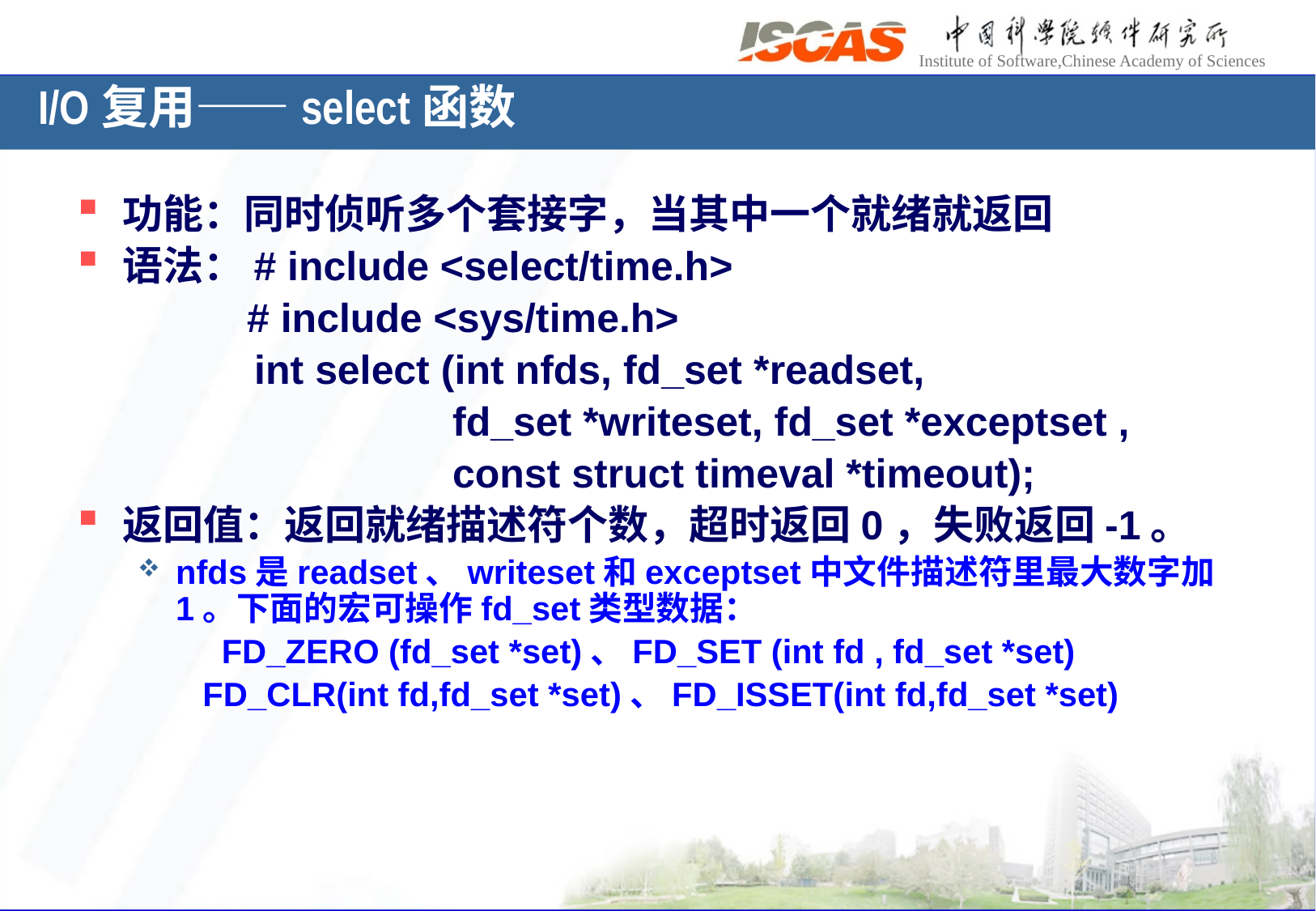

# I/O复用——select函数
功能：同时侦听多个套接字，当其中一个就绪就返回
语法：# include <select/time.h>
               # include <sys/time.h>
    　　　int select (int nfds, fd_set *readset,
        　　　　　　　fd_set *writeset, fd_set *exceptset ,
        　　　　　　　const struct timeval *timeout);
返回值：返回就绪描述符个数，超时返回0，失败返回-1。
nfds是readset、writeset和exceptset中文件描述符里最大数字加1。下面的宏可操作fd_set类型数据：
         FD_ZERO (fd_set *set)、FD_SET (int fd , fd_set *set)
　   FD_CLR(int fd,fd_set *set)、FD_ISSET(int fd,fd_set *set)